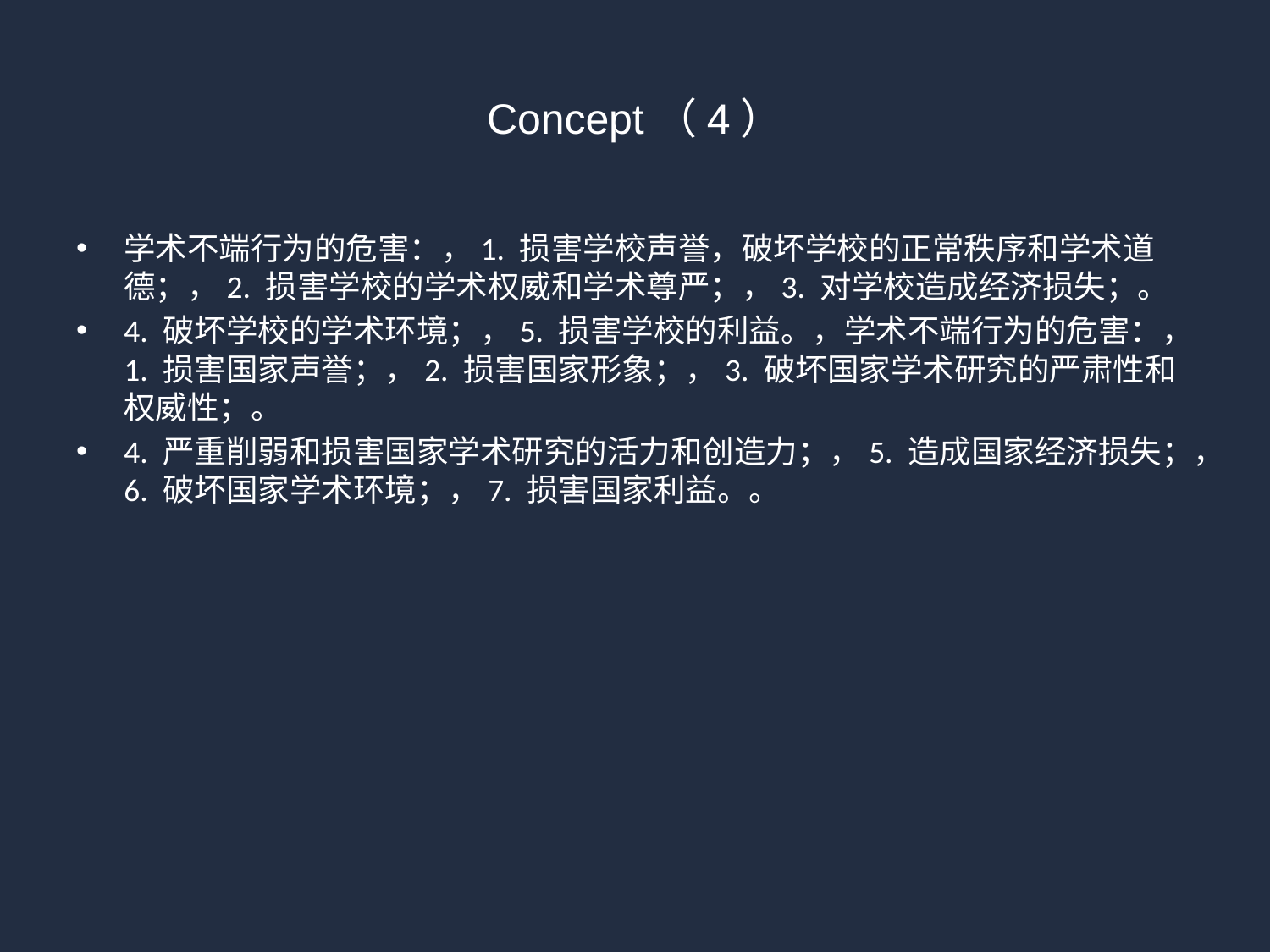

# Concept（4）
学术不端行为的危害：，1. 损害学校声誉，破坏学校的正常秩序和学术道德；，2. 损害学校的学术权威和学术尊严；，3. 对学校造成经济损失；。
4. 破坏学校的学术环境；，5. 损害学校的利益。，学术不端行为的危害：，1. 损害国家声誉；，2. 损害国家形象；，3. 破坏国家学术研究的严肃性和权威性；。
4. 严重削弱和损害国家学术研究的活力和创造力；，5. 造成国家经济损失；，6. 破坏国家学术环境；，7. 损害国家利益。。